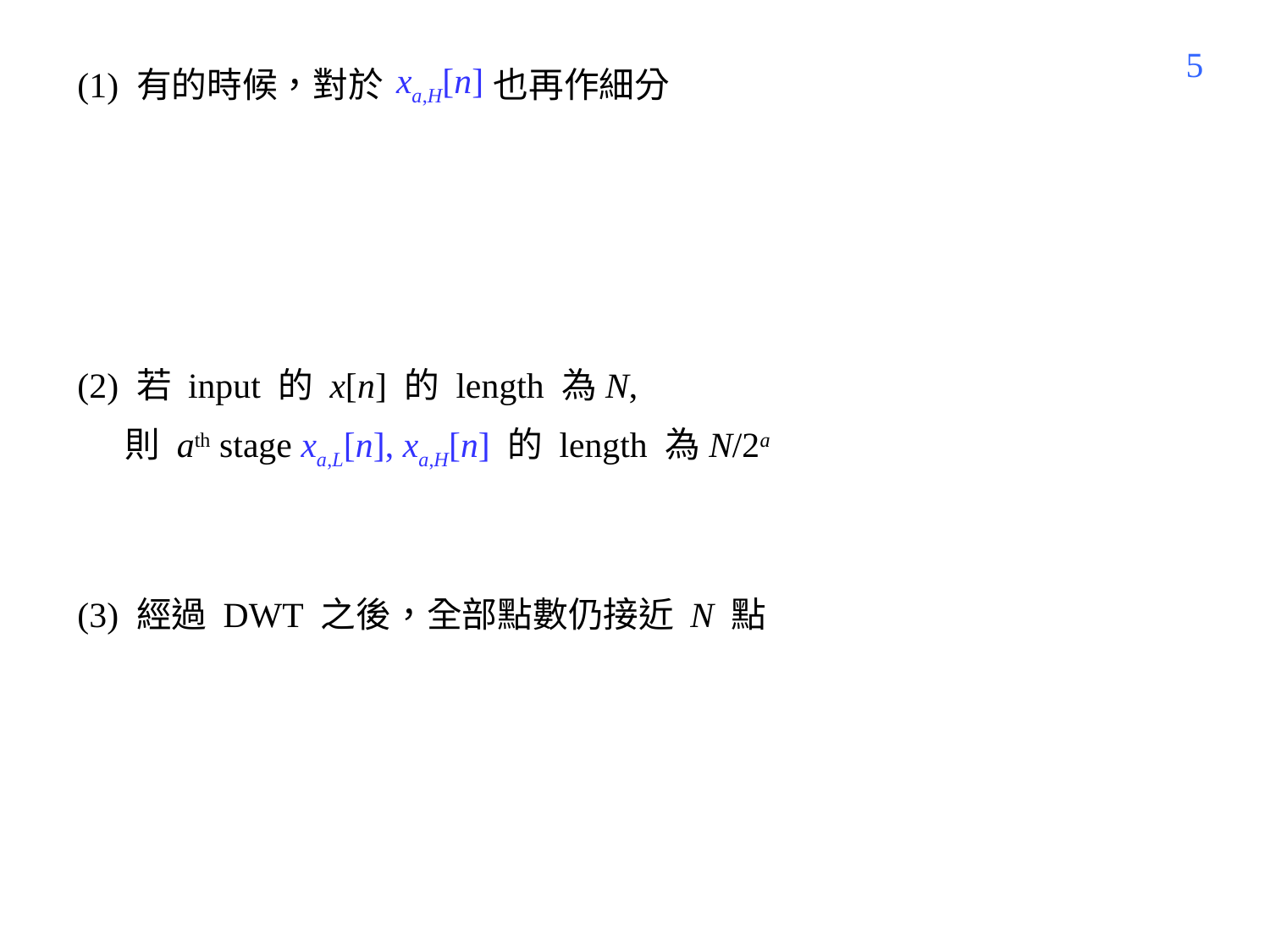

5
xa,H[n]
(1) 有的時候，對於              也再作細分
(2) 若 input 的 x[n] 的 length 為N,
     則 ath stage xa,L[n], xa,H[n] 的 length 為N/2a
(3) 經過 DWT 之後，全部點數仍接近 N 點